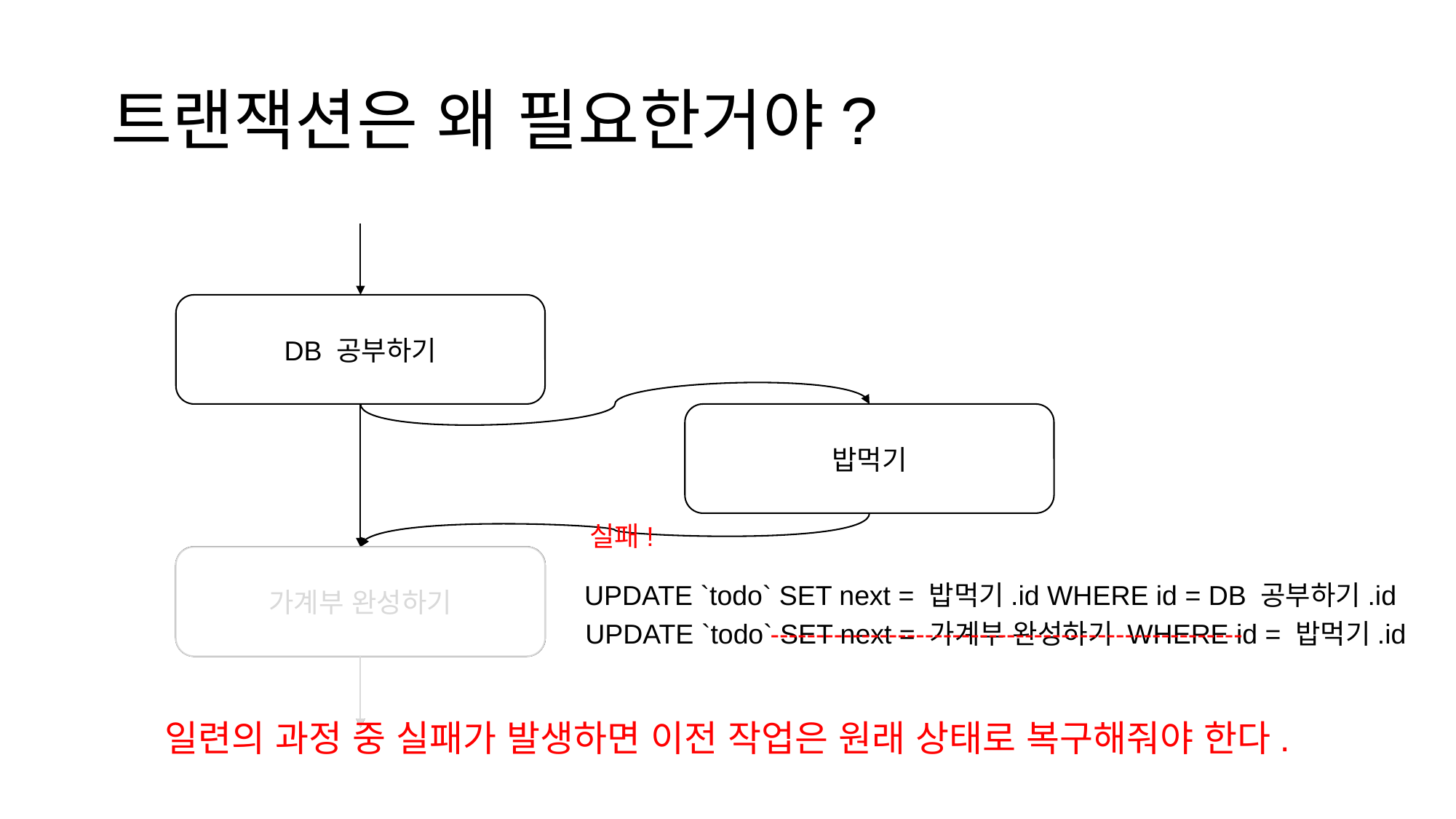

# 트랜잭션은 왜 필요한거야?
DB 공부하기
밥먹기
실패!
가계부 완성하기
가계부 완성하기
UPDATE `todo` SET next = 밥먹기.id WHERE id = DB 공부하기.id
----------------------------------------------------
UPDATE `todo` SET next = 가계부 완성하기 WHERE id = 밥먹기.id
일련의 과정 중 실패가 발생하면 이전 작업은 원래 상태로 복구해줘야 한다.